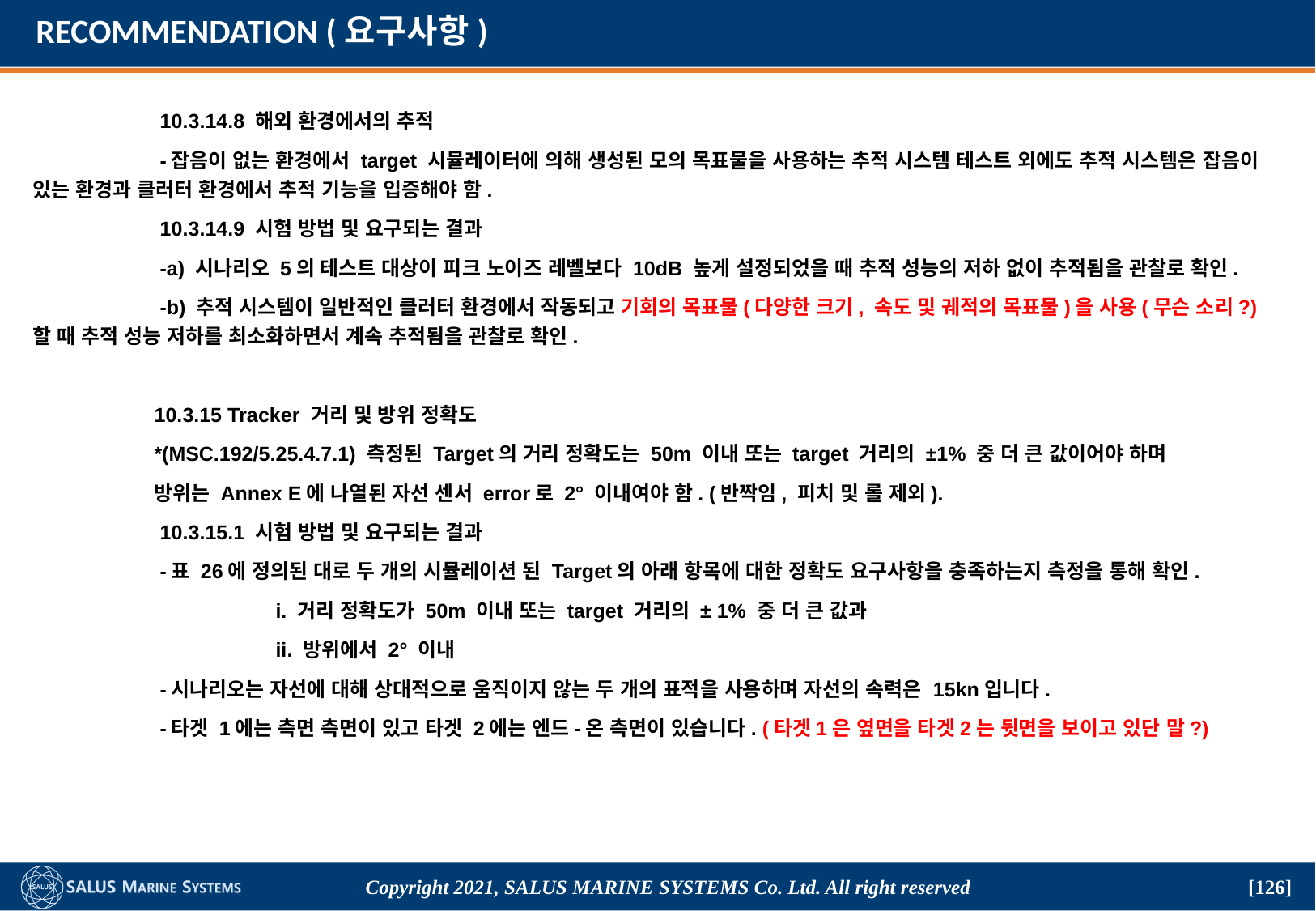

# RECOMMENDATION (요구사항)
	 10.3.14.8 해외 환경에서의 추적
	 -잡음이 없는 환경에서 target 시뮬레이터에 의해 생성된 모의 목표물을 사용하는 추적 시스템 테스트 외에도 추적 시스템은 잡음이 있는 환경과 클러터 환경에서 추적 기능을 입증해야 함.
	 10.3.14.9 시험 방법 및 요구되는 결과
	 -a) 시나리오 5의 테스트 대상이 피크 노이즈 레벨보다 10dB 높게 설정되었을 때 추적 성능의 저하 없이 추적됨을 관찰로 확인.
	 -b) 추적 시스템이 일반적인 클러터 환경에서 작동되고 기회의 목표물(다양한 크기, 속도 및 궤적의 목표물)을 사용(무슨 소리?)할 때 추적 성능 저하를 최소화하면서 계속 추적됨을 관찰로 확인.

	10.3.15 Tracker 거리 및 방위 정확도
	*(MSC.192/5.25.4.7.1) 측정된 Target의 거리 정확도는 50m 이내 또는 target 거리의 ±1% 중 더 큰 값이어야 하며
	방위는 Annex E에 나열된 자선 센서 error로 2° 이내여야 함. (반짝임, 피치 및 롤 제외).
	 10.3.15.1 시험 방법 및 요구되는 결과
	 -표 26에 정의된 대로 두 개의 시뮬레이션 된 Target의 아래 항목에 대한 정확도 요구사항을 충족하는지 측정을 통해 확인.
	   	i. 거리 정확도가 50m 이내 또는 target 거리의 ± 1% 중 더 큰 값과
		ii. 방위에서 2° 이내
	 -시나리오는 자선에 대해 상대적으로 움직이지 않는 두 개의 표적을 사용하며 자선의 속력은 15kn입니다.
	 -타겟 1에는 측면 측면이 있고 타겟 2에는 엔드-온 측면이 있습니다. (타겟1은 옆면을 타겟2는 뒷면을 보이고 있단 말?)

Copyright 2021, SALUS Marine Systems Co. Ltd. All right reserved
[126]